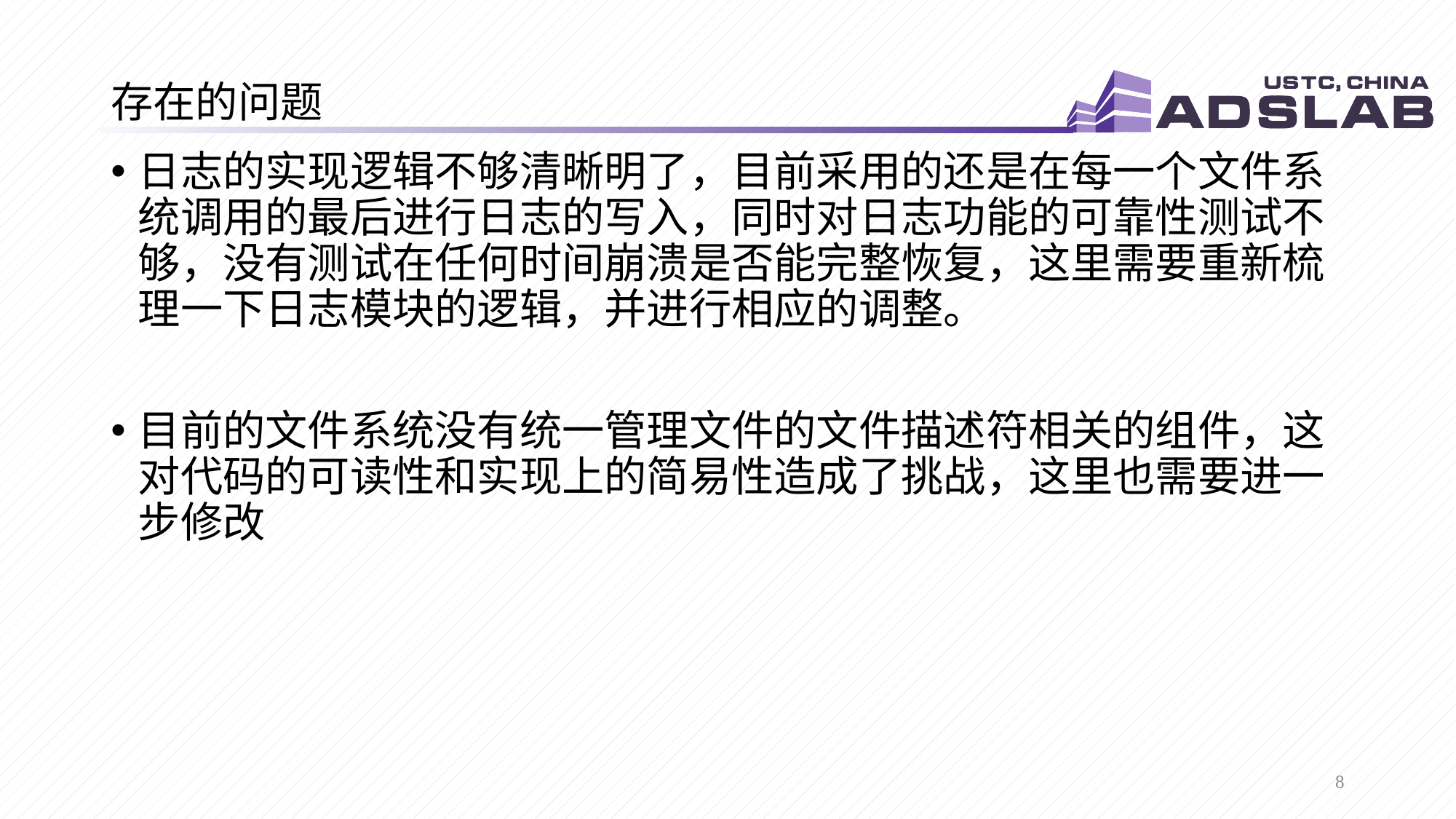

# 存在的问题
日志的实现逻辑不够清晰明了，目前采用的还是在每一个文件系统调用的最后进行日志的写入，同时对日志功能的可靠性测试不够，没有测试在任何时间崩溃是否能完整恢复，这里需要重新梳理一下日志模块的逻辑，并进行相应的调整。

目前的文件系统没有统一管理文件的文件描述符相关的组件，这对代码的可读性和实现上的简易性造成了挑战，这里也需要进一步修改